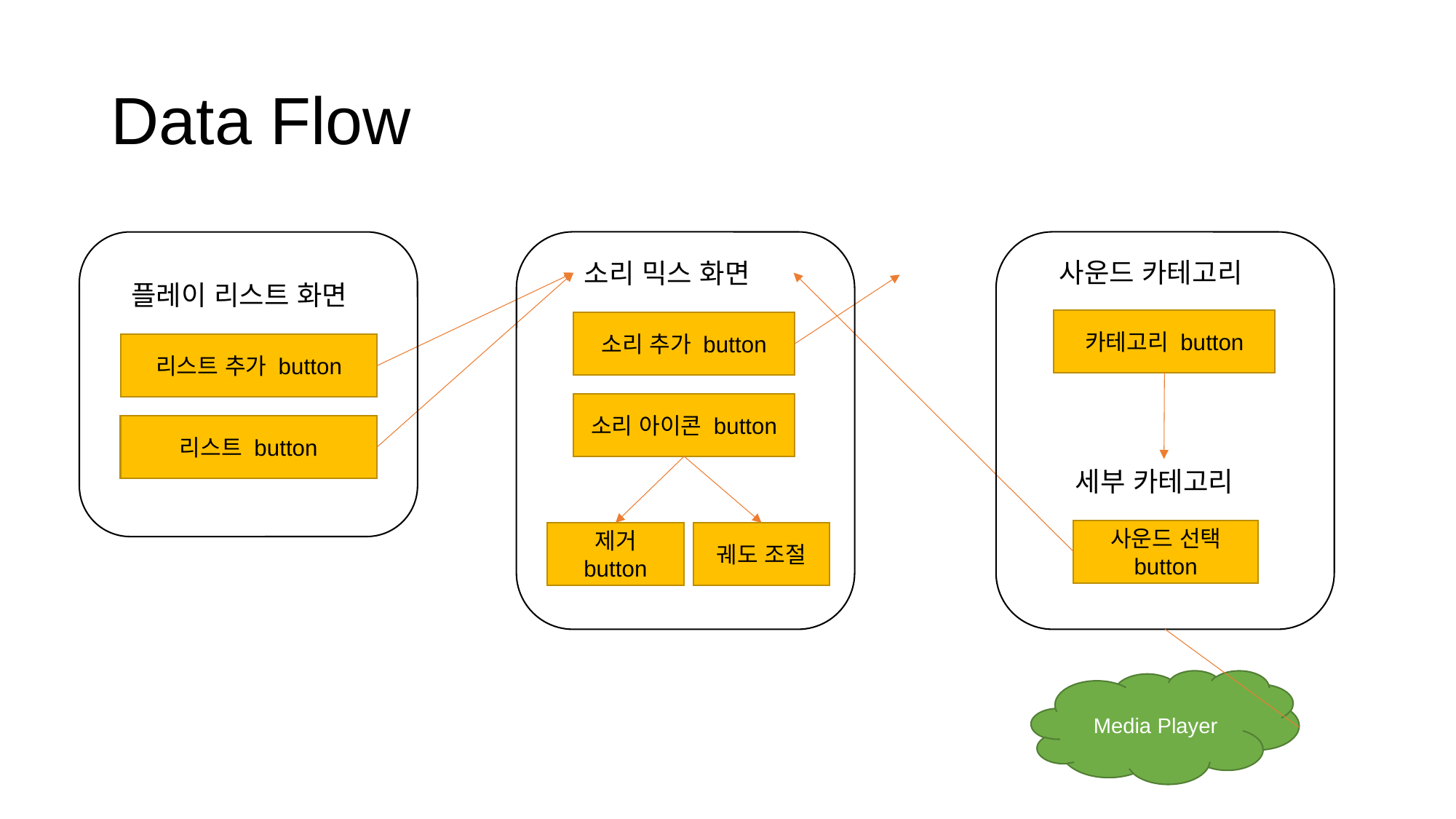

# Data Flow

사운드 카테고리
소리 믹스 화면
플레이 리스트 화면
카테고리 button
소리 추가 button
리스트 추가 button
소리 아이콘 button
리스트 button
세부 카테고리
사운드 선택 button
궤도 조절
제거 button
Media Player